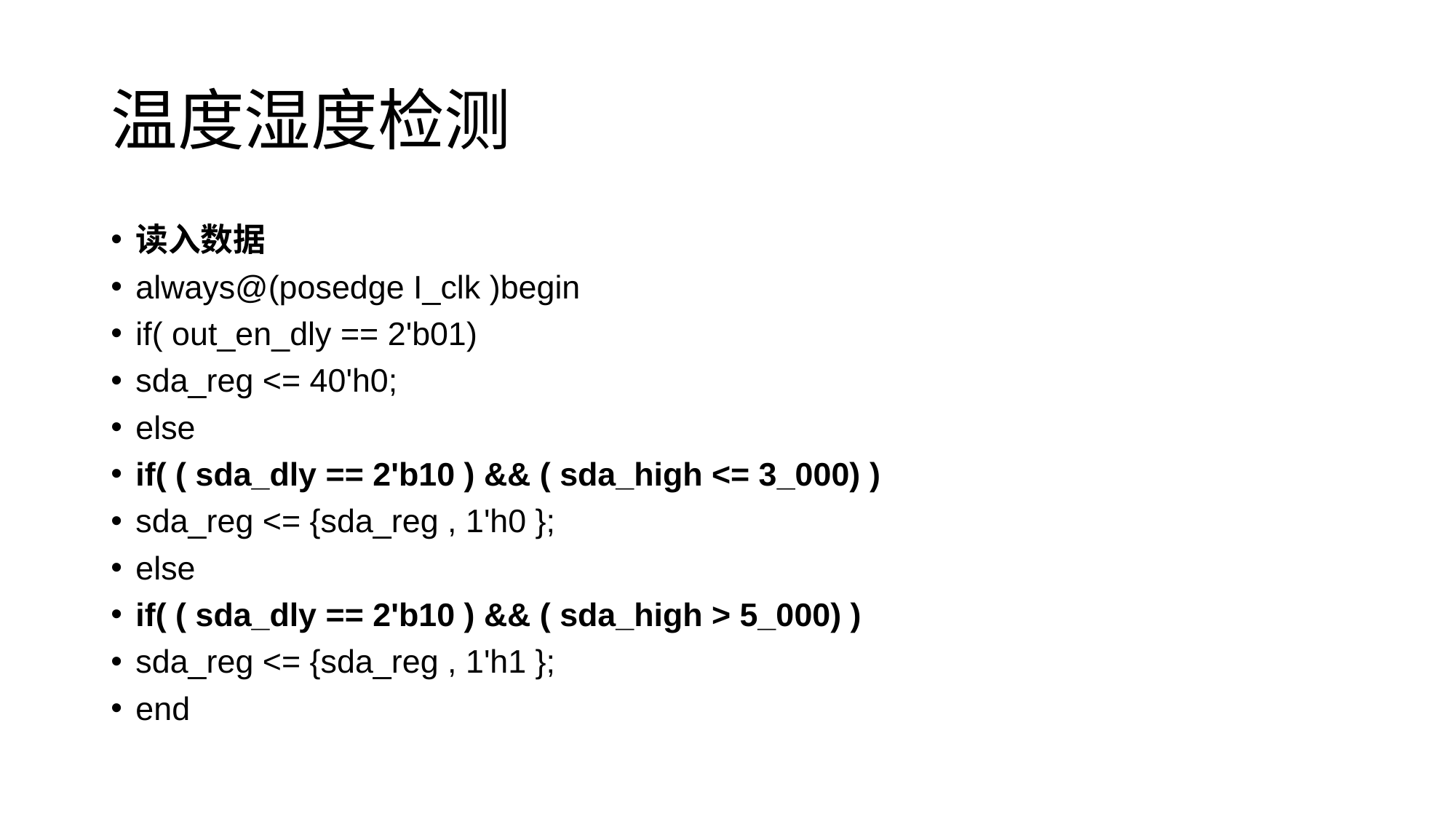

# 温度湿度检测
读入数据
always@(posedge I_clk )begin
if( out_en_dly == 2'b01)
sda_reg <= 40'h0;
else
if( ( sda_dly == 2'b10 ) && ( sda_high <= 3_000) )
sda_reg <= {sda_reg , 1'h0 };
else
if( ( sda_dly == 2'b10 ) && ( sda_high > 5_000) )
sda_reg <= {sda_reg , 1'h1 };
end